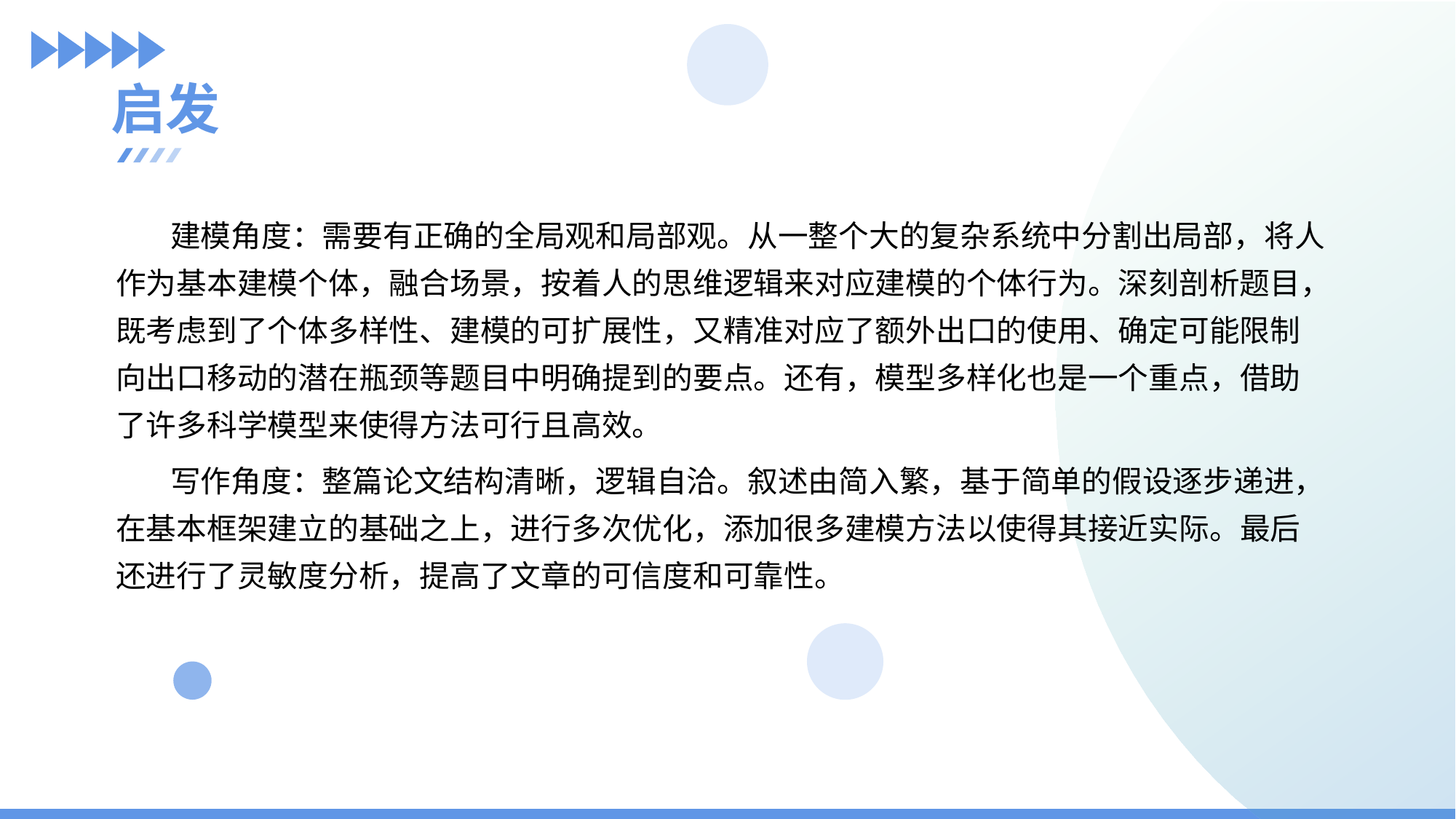

启发

建模角度：需要有正确的全局观和局部观。从一整个大的复杂系统中分割出局部，将人作为基本建模个体，融合场景，按着人的思维逻辑来对应建模的个体行为。深刻剖析题目，既考虑到了个体多样性、建模的可扩展性，又精准对应了额外出口的使用、确定可能限制向出口移动的潜在瓶颈等题目中明确提到的要点。还有，模型多样化也是一个重点，借助了许多科学模型来使得方法可行且高效。
写作角度：整篇论文结构清晰，逻辑自洽。叙述由简入繁，基于简单的假设逐步递进，在基本框架建立的基础之上，进行多次优化，添加很多建模方法以使得其接近实际。最后还进行了灵敏度分析，提高了文章的可信度和可靠性。
内容是网络营销中非常关键的一个要素，可以说它是王道。内容需要具有广泛的适用性和易于理解的特点，才能够吸引更多的目标受众。一个好的内容，可以吸引潜在客户，并引导他们转化为忠实的客户。
好的内容需要有深度，观点清晰，并有一定的情感元素，这样能够更好的引发受众的共鸣和兴趣。好的内容还需要有时效性，随着社会进步和人们观念的改变，我们需要不断更新优化内容，与潮流同步，以保持内容的吸引力。
总之，内容是网络营销的基础，缺少好的内容就难以建立起稳定的目标受众基础。因此，我们必须注重不断创新和优化自己的内容，以满足受众需求，不断引领行业发展。
内容是网络营销中非常关键的一个要素，可以说它是王道。内容需要具有广泛的适用性和易于理解的特点，才能够吸引更多的目标受众。一个好的内容，可以吸引潜在客户，并引导他们转化为忠实的客户。
好的内容需要有深度，观点清晰，并有一定的情感元素，这样能够更好的引发受众的共鸣和兴趣。好的内容还需要有时效性，随着社会进步和人们观念的改变，我们需要不断更新优化内容，与潮流同步，以保持内容的吸引力。
总之，内容是网络营销的基础，缺少好的内容就难以建立起稳定的目标受众基础。因此，我们必须注重不断创新和优化自己的内容，以满足受众需求，不断引领行业发展。
内容是网络营销中非常关键的一个要素，可以说它是王道。内容需要具有广泛的适用性和易于理解的特点，才能够吸引更多的目标受众。一个好的内容，可以吸引潜在客户，并引导他们转化为忠实的客户。
好的内容需要有深度，观点清晰，并有一定的情感元素，这样能够更好的引发受众的共鸣和兴趣。好的内容还需要有时效性，随着社会进步和人们观念的改变，我们需要不断更新优化内容，与潮流同步，以保持内容的吸引力。
总之，内容是网络营销的基础，缺少好的内容就难以建立起稳定的目标受众基础。因此，我们必须注重不断创新和优化自己的内容，以满足受众需求，不断引领行业发展。
内容是网络营销中非常关键的一个要素，可以说它是王道。内容需要具有广泛的适用性和易于理解的特点，才能够吸引更多的目标受众。一个好的内容，可以吸引潜在客户，并引导他们转化为忠实的客户。
好的内容需要有深度，观点清晰，并有一定的情感元素，这样能够更好的引发受众的共鸣和兴趣。好的内容还需要有时效性，随着社会进步和人们观念的改变，我们需要不断更新优化内容，与潮流同步，以保持内容的吸引力。
总之，内容是网络营销的基础，缺少好的内容就难以建立起稳定的目标受众基础。因此，我们必须注重不断创新和优化自己的内容，以满足受众需求，不断引领行业发展。